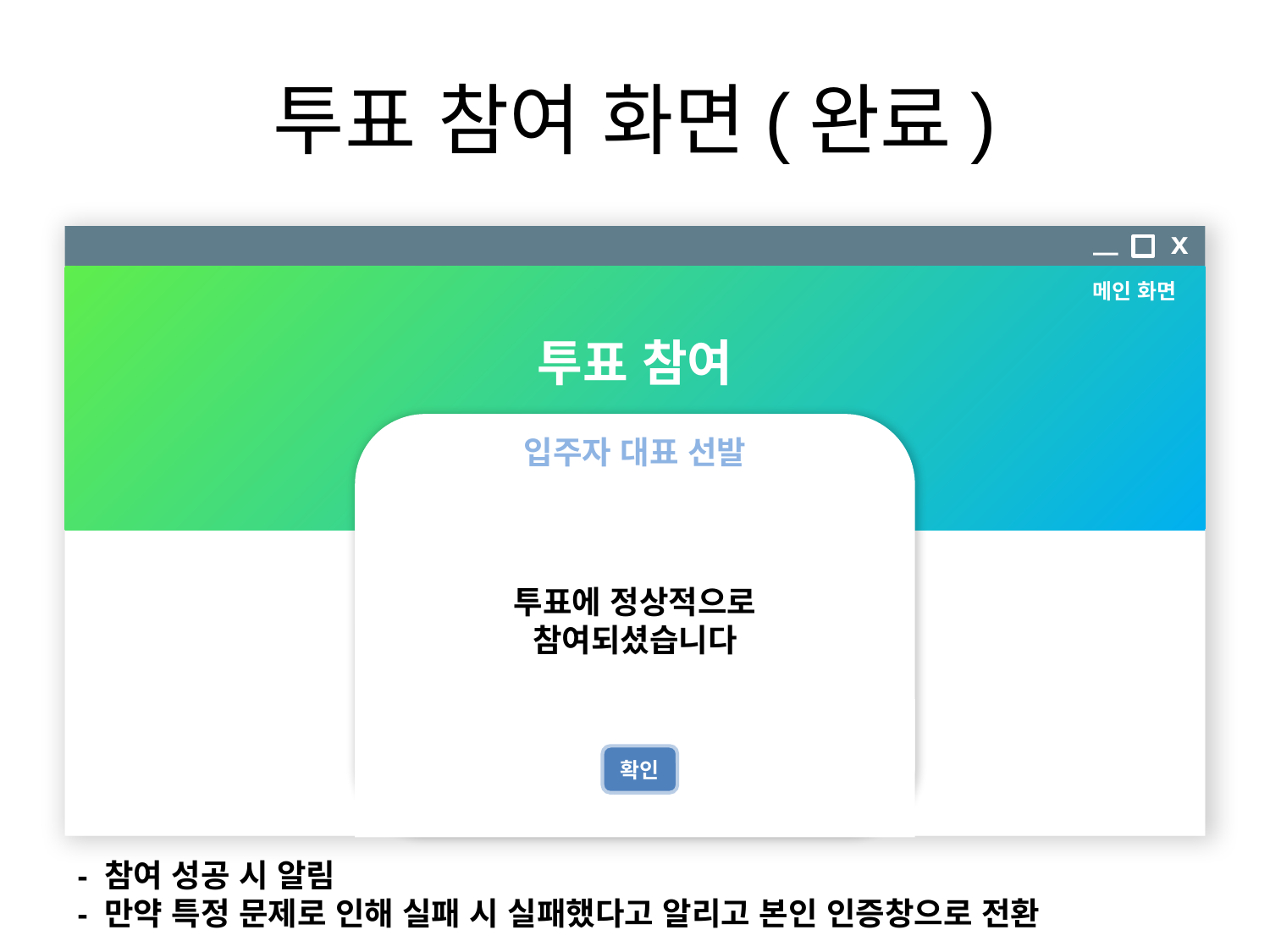

# 투표 참여 화면(완료)

메인 화면
투표 참여

입주자 대표 선발

투표에 정상적으로
참여되셨습니다
확인
- 참여 성공 시 알림
- 만약 특정 문제로 인해 실패 시 실패했다고 알리고 본인 인증창으로 전환